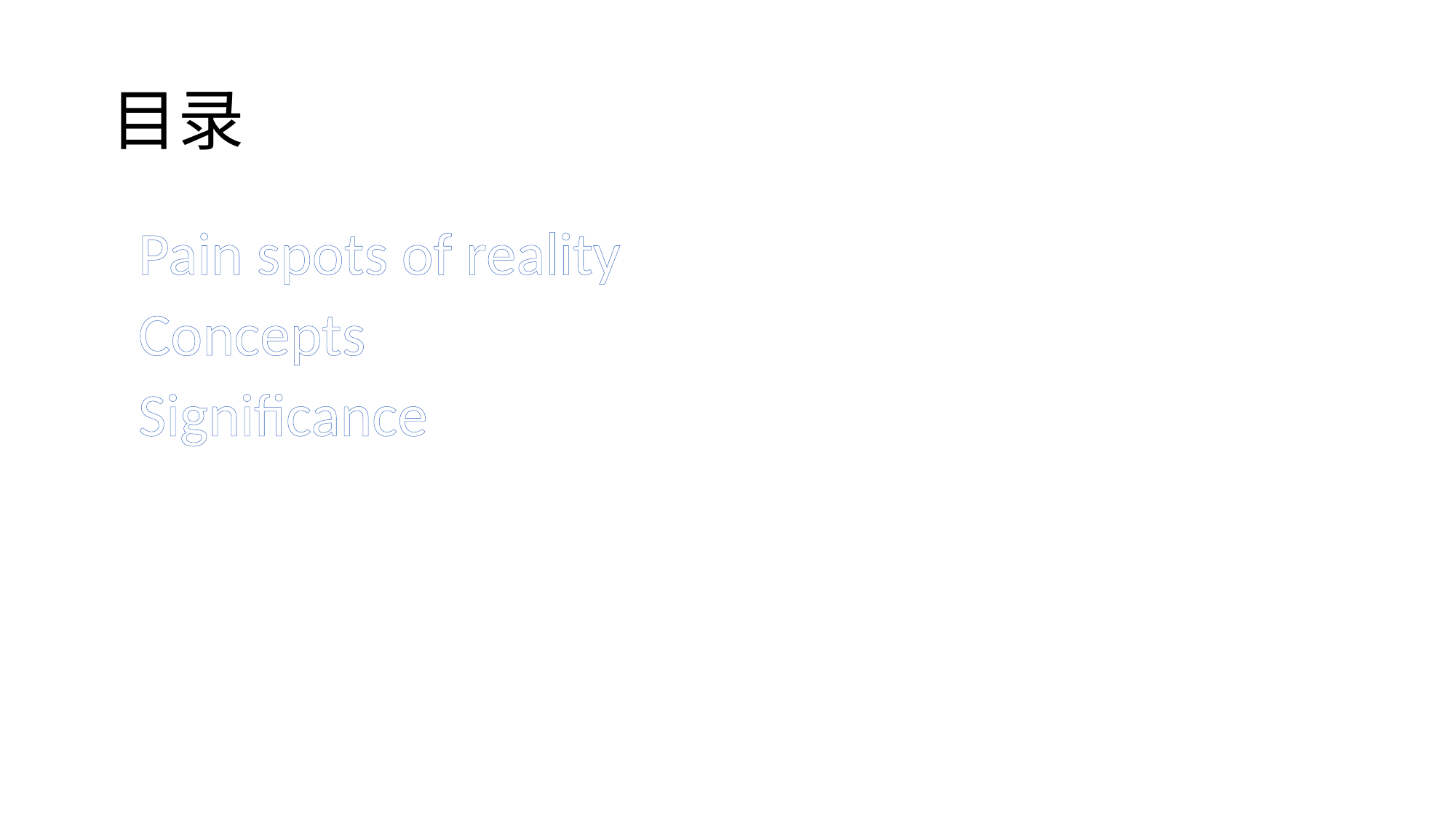

# 目录
Pain spots of reality
Concepts
Significance